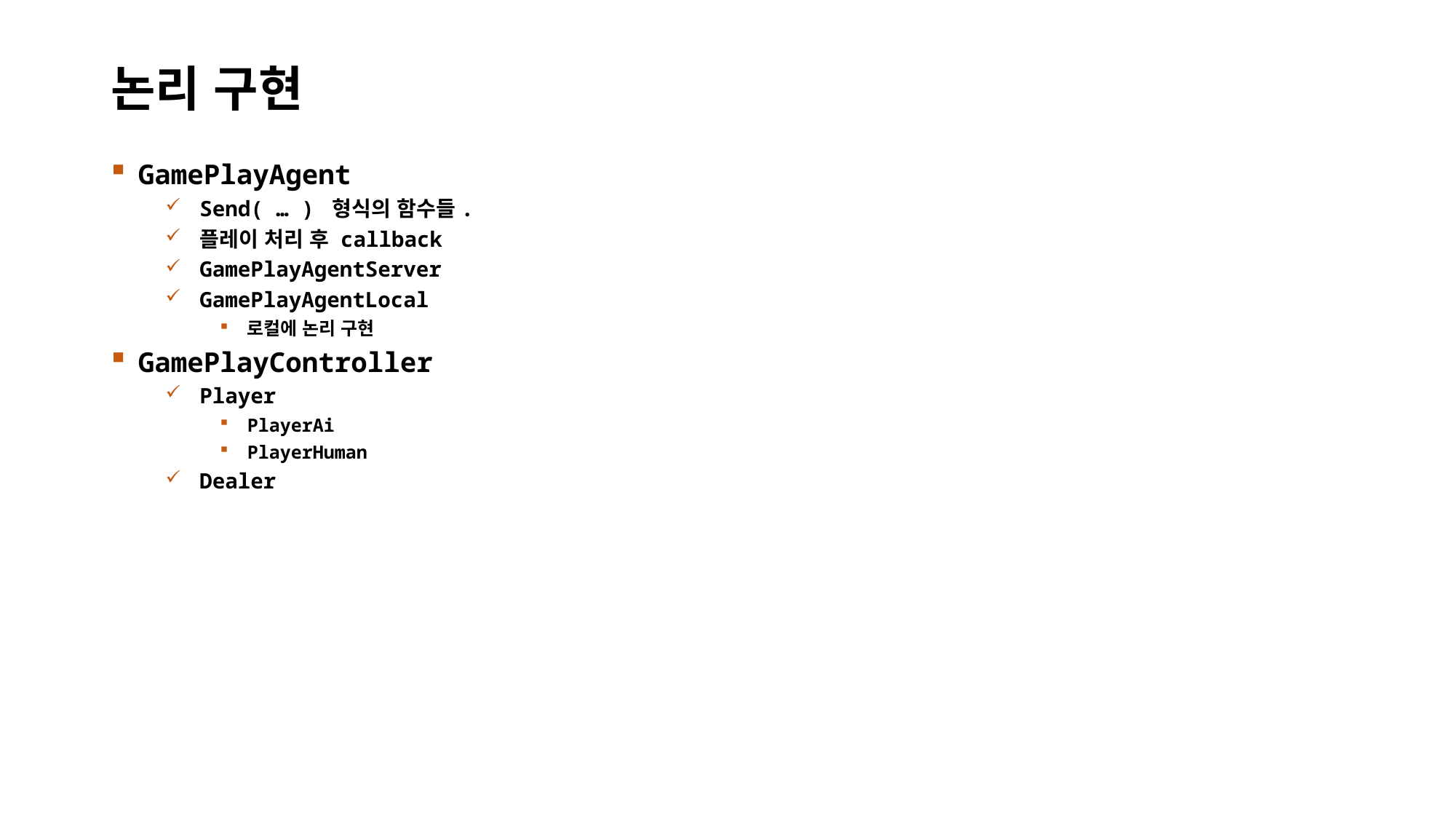

# 논리 구현
GamePlayAgent
Send( … ) 형식의 함수들.
플레이 처리 후 callback
GamePlayAgentServer
GamePlayAgentLocal
로컬에 논리 구현
GamePlayController
Player
PlayerAi
PlayerHuman
Dealer